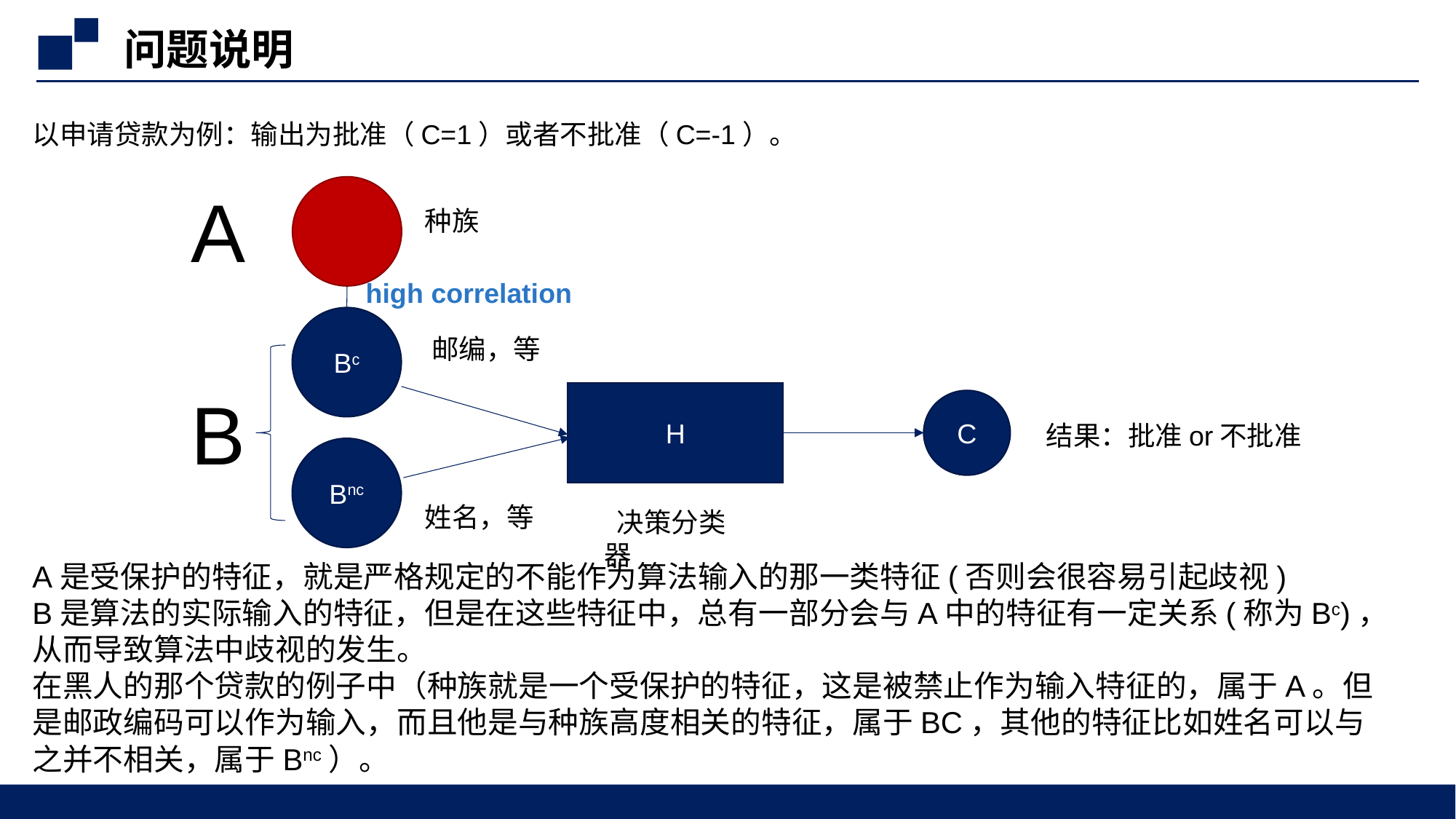

问题说明
以申请贷款为例：输出为批准（C=1）或者不批准（C=-1）。
A

 种族
high correlation
Bc
 邮编，等

B
H
C
 结果：批准or不批准
Bnc
 姓名，等
 决策分类器
A是受保护的特征，就是严格规定的不能作为算法输入的那一类特征(否则会很容易引起歧视)
B是算法的实际输入的特征，但是在这些特征中，总有一部分会与A中的特征有一定关系(称为Bc)，从而导致算法中歧视的发生。
在黑人的那个贷款的例子中（种族就是一个受保护的特征，这是被禁止作为输入特征的，属于A。但是邮政编码可以作为输入，而且他是与种族高度相关的特征，属于BC，其他的特征比如姓名可以与之并不相关，属于Bnc）。